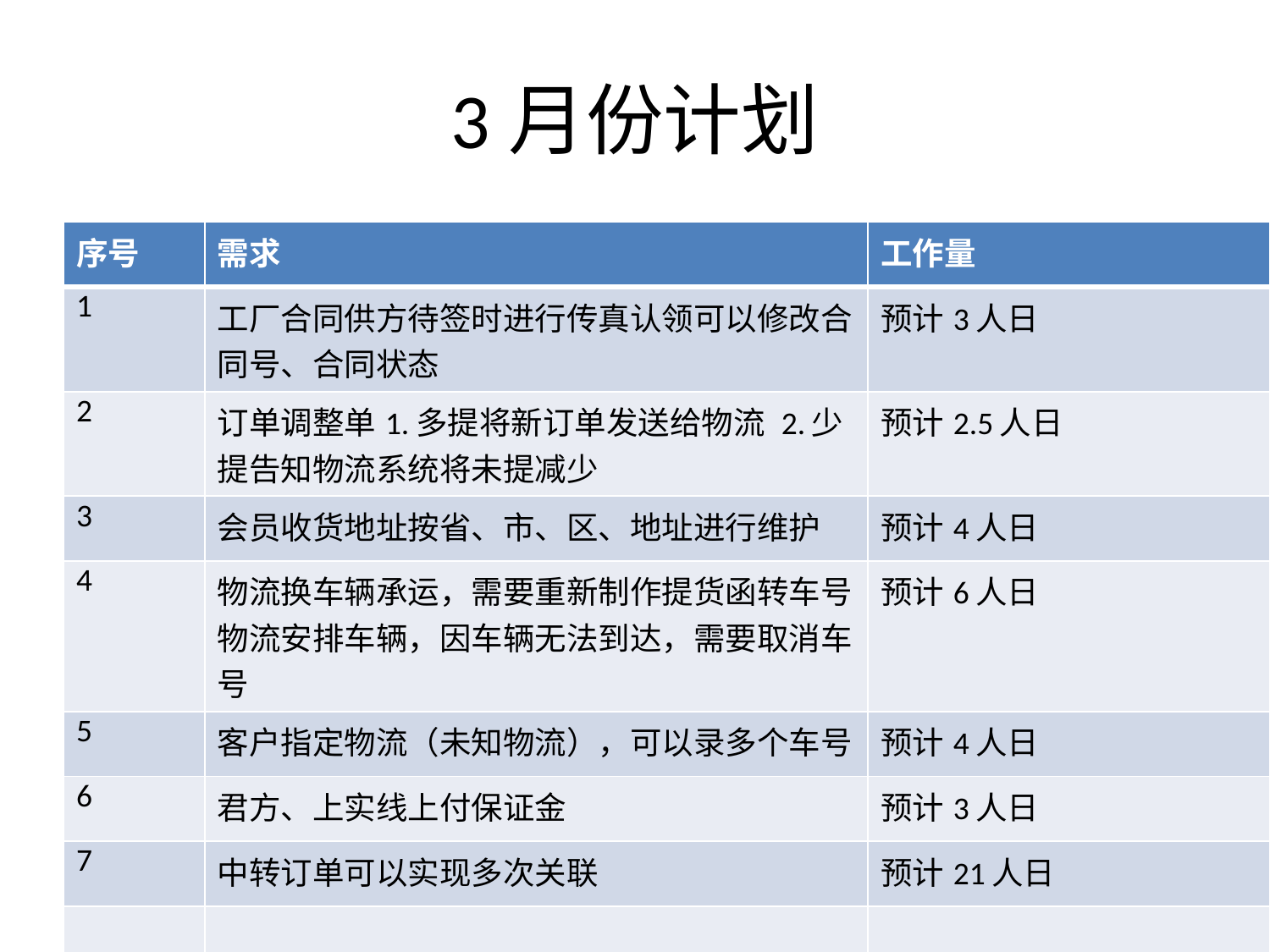

# 3月份计划
| 序号 | 需求 | 工作量 |
| --- | --- | --- |
| 1 | 工厂合同供方待签时进行传真认领可以修改合同号、合同状态 | 预计3人日 |
| 2 | 订单调整单1.多提将新订单发送给物流 2.少提告知物流系统将未提减少 | 预计2.5人日 |
| 3 | 会员收货地址按省、市、区、地址进行维护 | 预计4人日 |
| 4 | 物流换车辆承运，需要重新制作提货函转车号 物流安排车辆，因车辆无法到达，需要取消车号 | 预计6人日 |
| 5 | 客户指定物流（未知物流），可以录多个车号 | 预计4人日 |
| 6 | 君方、上实线上付保证金 | 预计3人日 |
| 7 | 中转订单可以实现多次关联 | 预计21人日 |
|  |  |  |